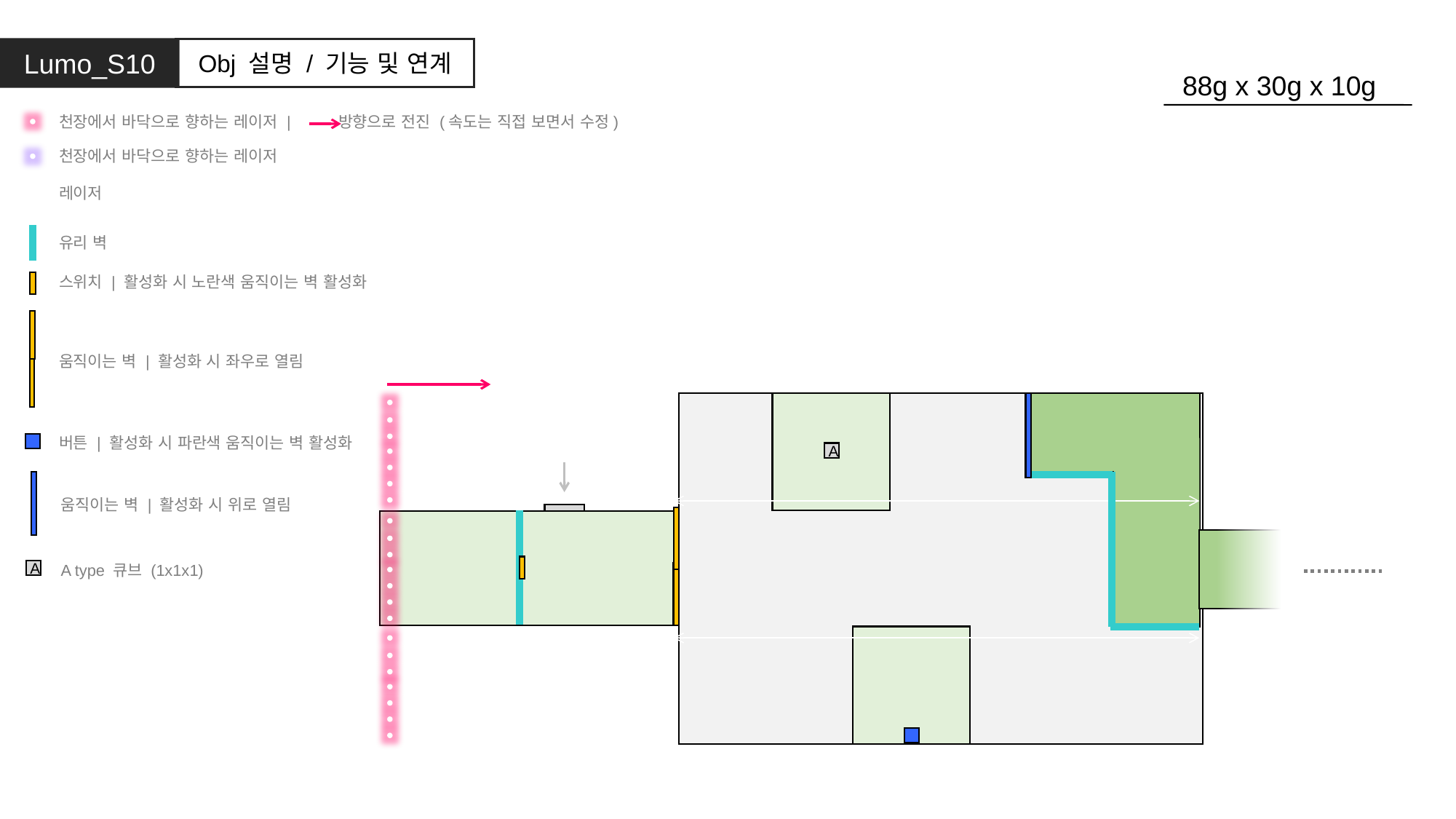

Lumo_S10
Obj 설명 / 기능 및 연계
88g x 30g x 10g

천장에서 바닥으로 향하는 레이저 |          방향으로 전진 (속도는 직접 보면서 수정)

천장에서 바닥으로 향하는 레이저

레이저
유리 벽
스위치 | 활성화 시 노란색 움직이는 벽 활성화

움직이는 벽 | 활성화 시 좌우로 열림

버튼 | 활성화 시 파란색 움직이는 벽 활성화

A

움직이는 벽 | 활성화 시 위로 열림

A type 큐브 (1x1x1)

A